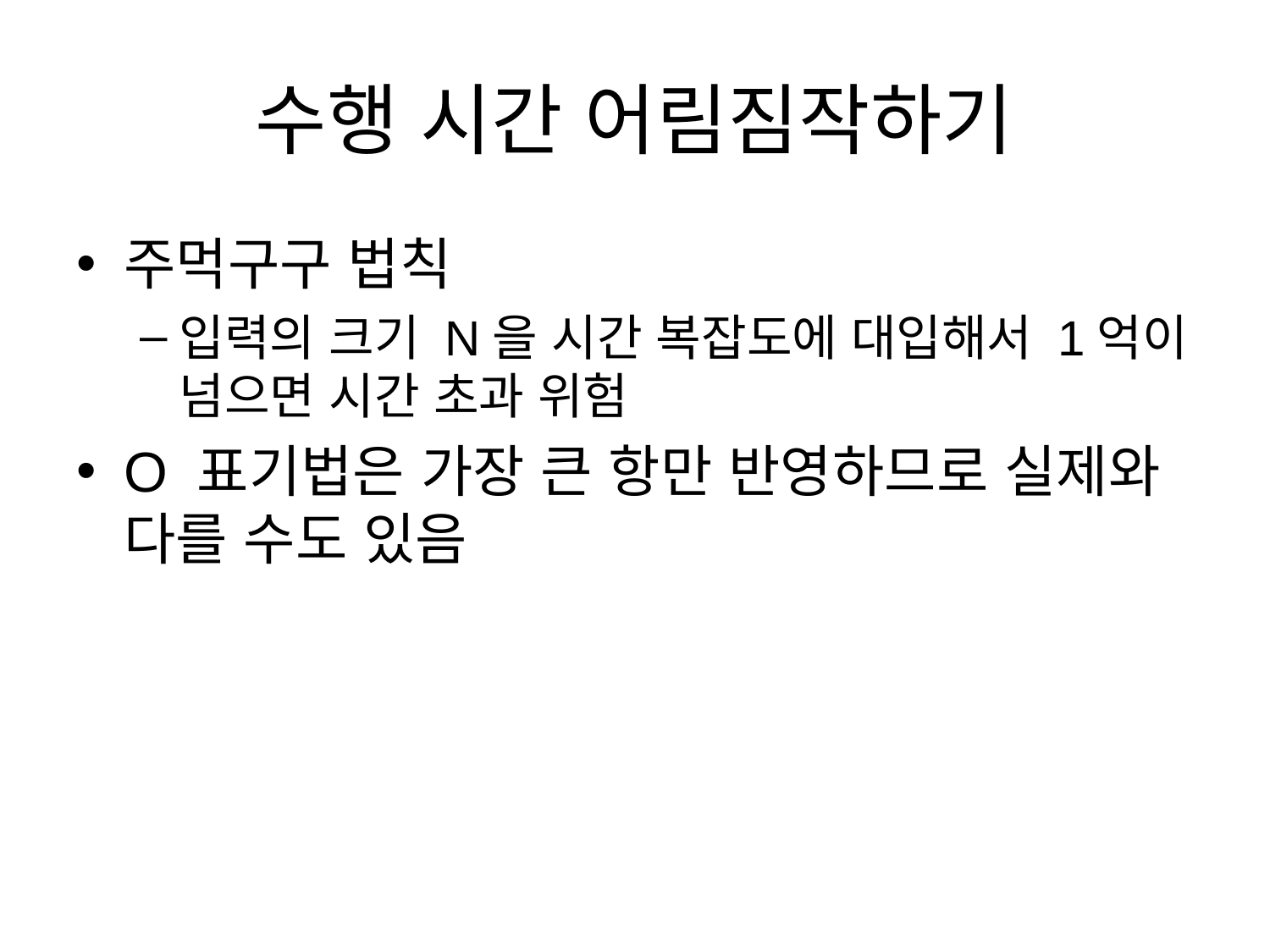

# 수행 시간 어림짐작하기
주먹구구 법칙
입력의 크기 N을 시간 복잡도에 대입해서 1억이 넘으면 시간 초과 위험
O 표기법은 가장 큰 항만 반영하므로 실제와 다를 수도 있음